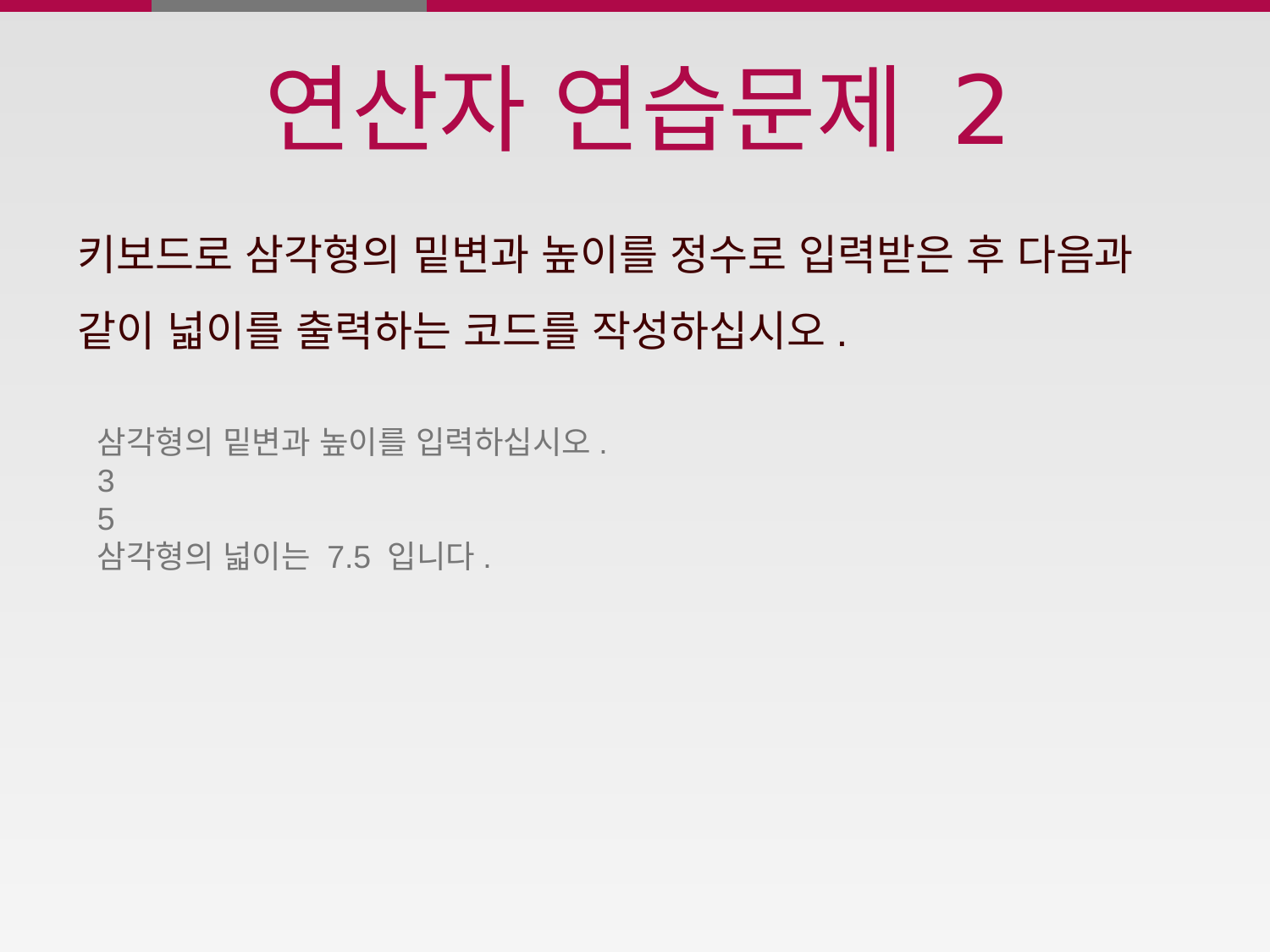

연산자 연습문제 2
키보드로 삼각형의 밑변과 높이를 정수로 입력받은 후 다음과 같이 넓이를 출력하는 코드를 작성하십시오.
삼각형의 밑변과 높이를 입력하십시오.
3
5
삼각형의 넓이는 7.5 입니다.